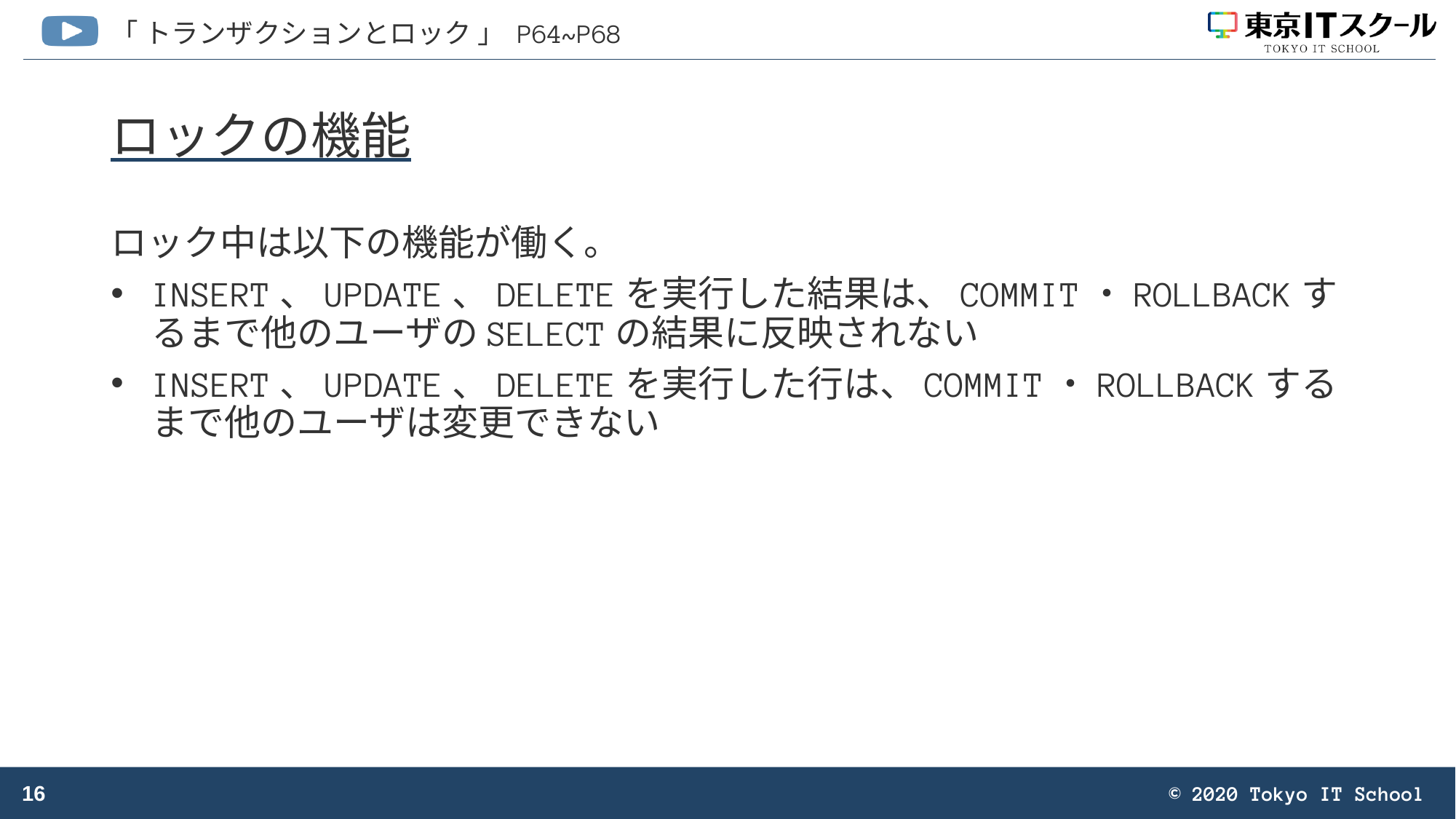

# ロックの機能
ロック中は以下の機能が働く。
INSERT、UPDATE、DELETEを実行した結果は、COMMIT・ROLLBACKするまで他のユーザのSELECTの結果に反映されない
INSERT、UPDATE、DELETEを実行した行は、COMMIT・ROLLBACKするまで他のユーザは変更できない

16